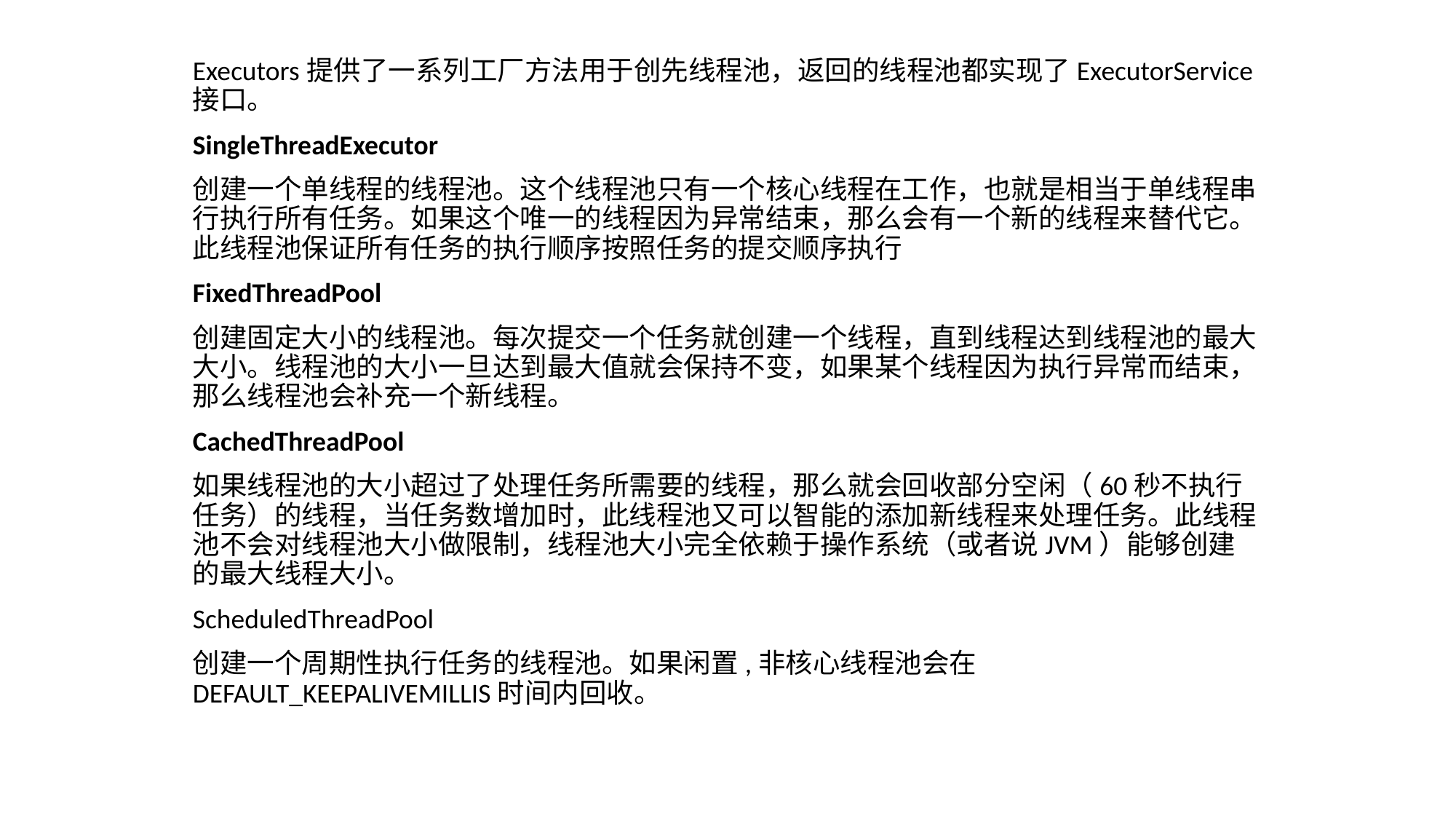

Executors提供了一系列工厂方法用于创先线程池，返回的线程池都实现了ExecutorService接口。
SingleThreadExecutor
创建一个单线程的线程池。这个线程池只有一个核心线程在工作，也就是相当于单线程串行执行所有任务。如果这个唯一的线程因为异常结束，那么会有一个新的线程来替代它。此线程池保证所有任务的执行顺序按照任务的提交顺序执行
FixedThreadPool
创建固定大小的线程池。每次提交一个任务就创建一个线程，直到线程达到线程池的最大大小。线程池的大小一旦达到最大值就会保持不变，如果某个线程因为执行异常而结束，那么线程池会补充一个新线程。
CachedThreadPool
如果线程池的大小超过了处理任务所需要的线程，那么就会回收部分空闲（60秒不执行任务）的线程，当任务数增加时，此线程池又可以智能的添加新线程来处理任务。此线程池不会对线程池大小做限制，线程池大小完全依赖于操作系统（或者说JVM）能够创建的最大线程大小。
ScheduledThreadPool
创建一个周期性执行任务的线程池。如果闲置,非核心线程池会在DEFAULT_KEEPALIVEMILLIS时间内回收。